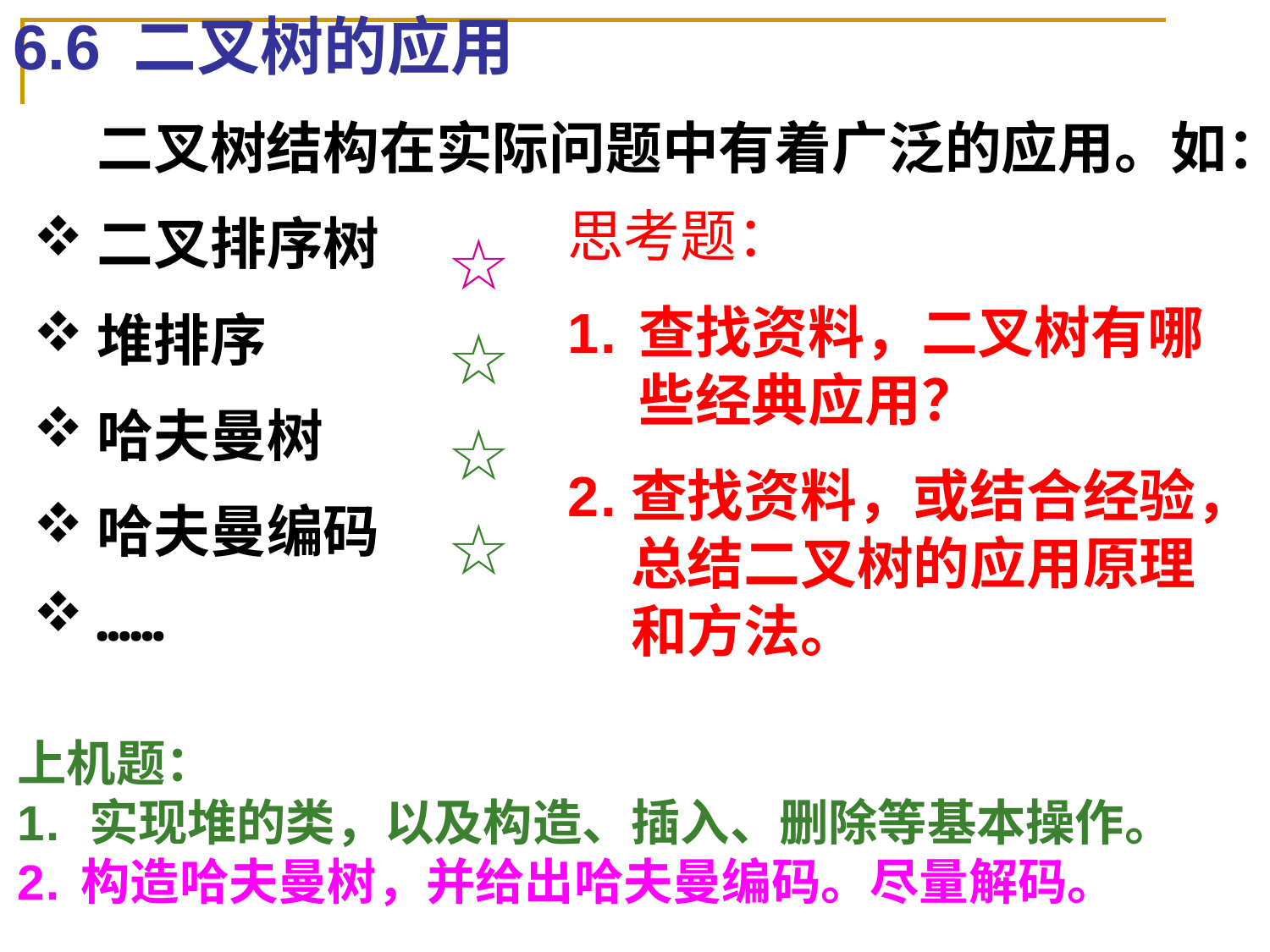

# 6.6 二叉树的应用
	二叉树结构在实际问题中有着广泛的应用。如：
二叉排序树
堆排序
哈夫曼树
哈夫曼编码
……
思考题：
查找资料，二叉树有哪些经典应用？
查找资料，或结合经验，总结二叉树的应用原理和方法。
☆
☆
☆
☆
上机题：
实现堆的类，以及构造、插入、删除等基本操作。
构造哈夫曼树，并给出哈夫曼编码。尽量解码。